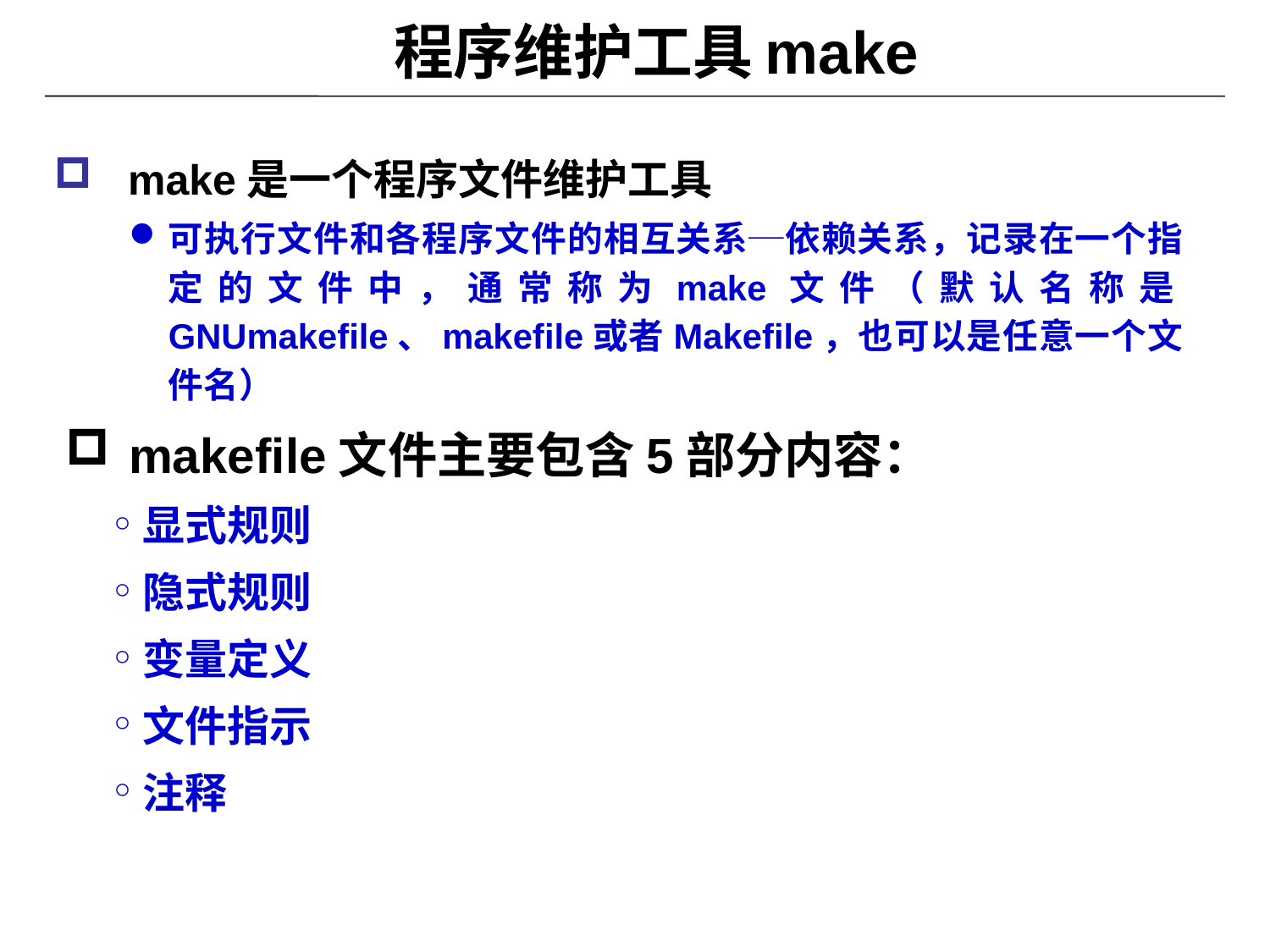

# 程序维护工具make
make是一个程序文件维护工具
可执行文件和各程序文件的相互关系─依赖关系，记录在一个指定的文件中，通常称为make文件（默认名称是GNUmakefile、makefile或者Makefile，也可以是任意一个文件名）
makefile文件主要包含5部分内容：
显式规则
隐式规则
变量定义
文件指示
注释